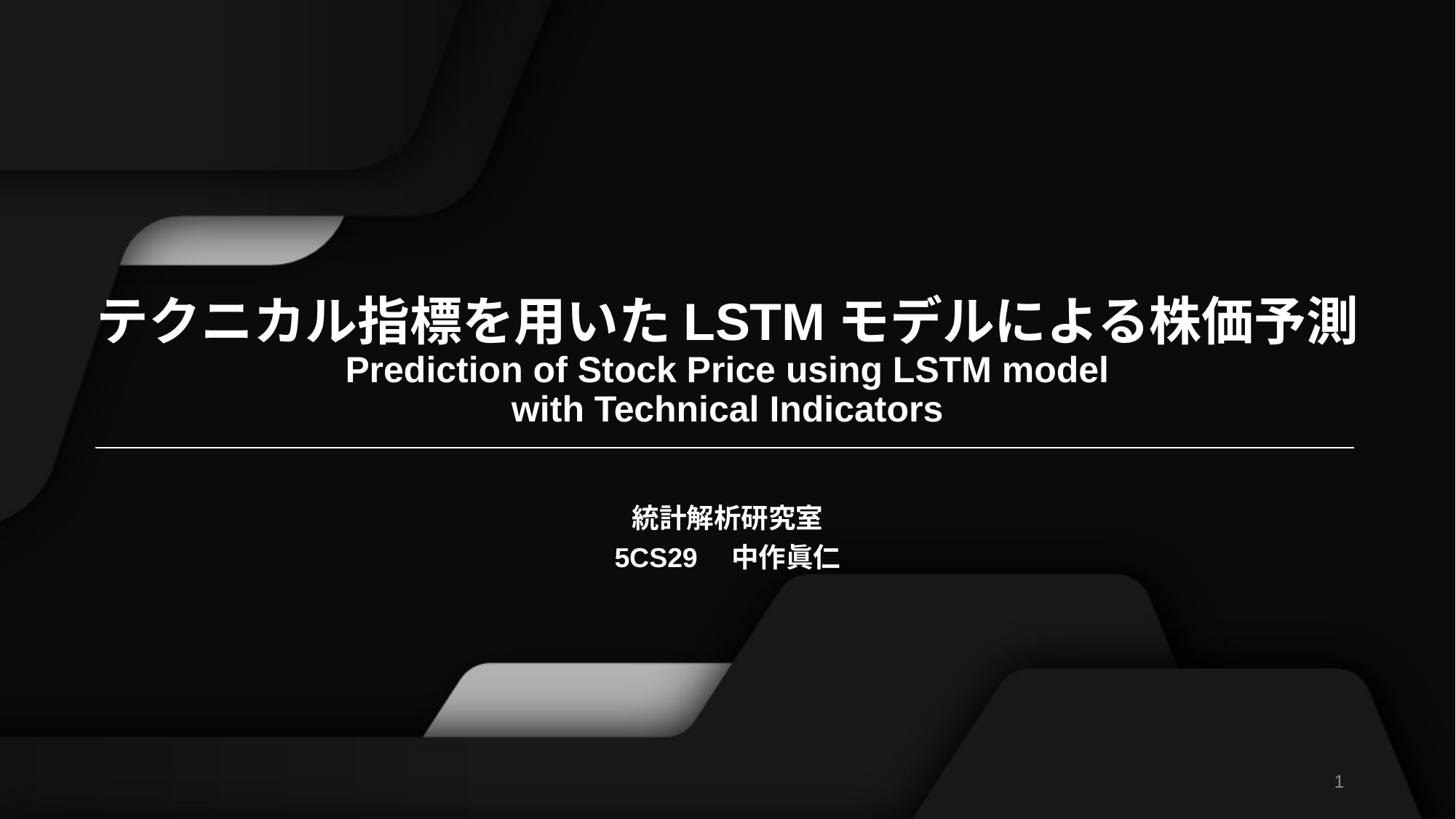

テクニカル指標を用いたLSTMモデルによる株価予測
Prediction of Stock Price using LSTM model
with Technical Indicators
統計解析研究室
5CS29　中作眞仁
1